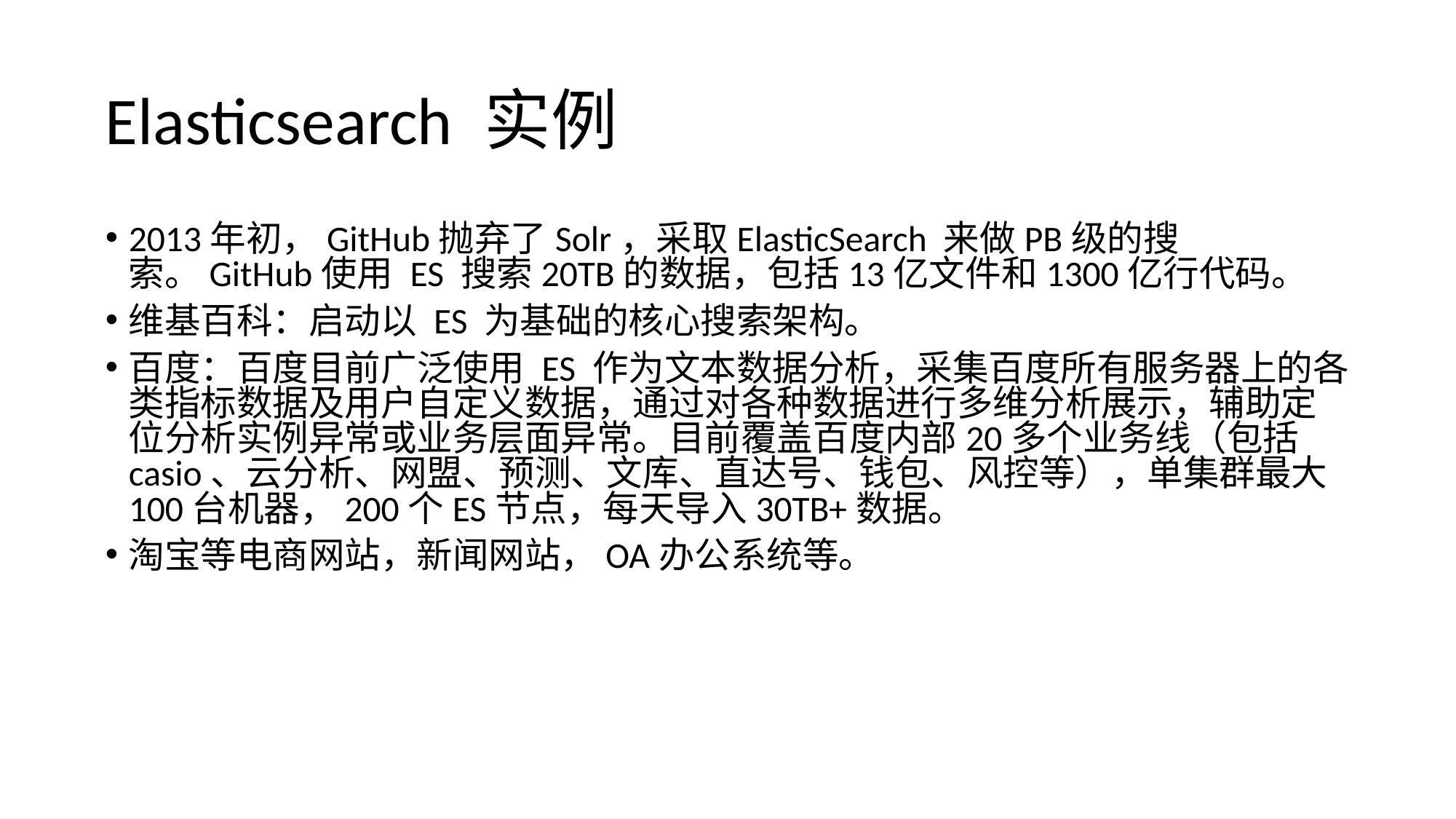

# Elasticsearch 实例
2013年初，GitHub抛弃了Solr，采取ElasticSearch 来做PB级的搜索。GitHub使用 ES 搜索20TB的数据，包括13亿文件和1300亿行代码。
维基百科：启动以 ES 为基础的核心搜索架构。
百度：百度目前广泛使用 ES 作为文本数据分析，采集百度所有服务器上的各类指标数据及用户自定义数据，通过对各种数据进行多维分析展示，辅助定位分析实例异常或业务层面异常。目前覆盖百度内部20多个业务线（包括casio、云分析、网盟、预测、文库、直达号、钱包、风控等），单集群最大100台机器，200个ES节点，每天导入30TB+数据。
淘宝等电商网站，新闻网站，OA办公系统等。